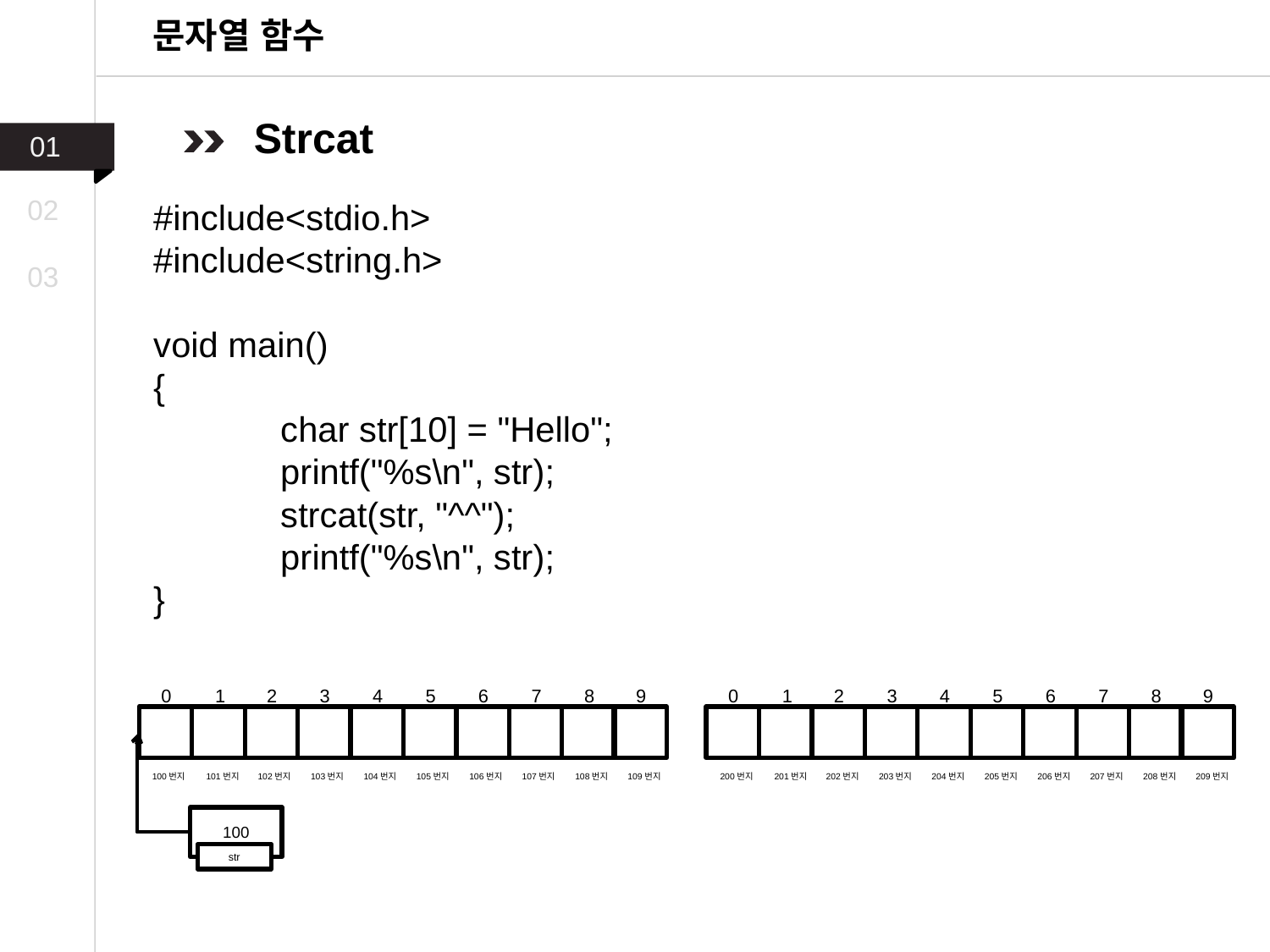

문자열 함수
Strcat
01

02
#include<stdio.h>
#include<string.h>

void main()
{
	char str[10] = "Hello";
	printf("%s\n", str);
	strcat(str, "^^");
	printf("%s\n", str);
}
03
0
1
2
3
4
5
6
7
8
9

100번지
101번지
102번지
103번지
104번지
105번지
106번지
107번지
108번지
109번지
100
str
0
1
2
3
4
5
6
7
8
9

200번지
201번지
202번지
203번지
204번지
205번지
206번지
207번지
208번지
209번지